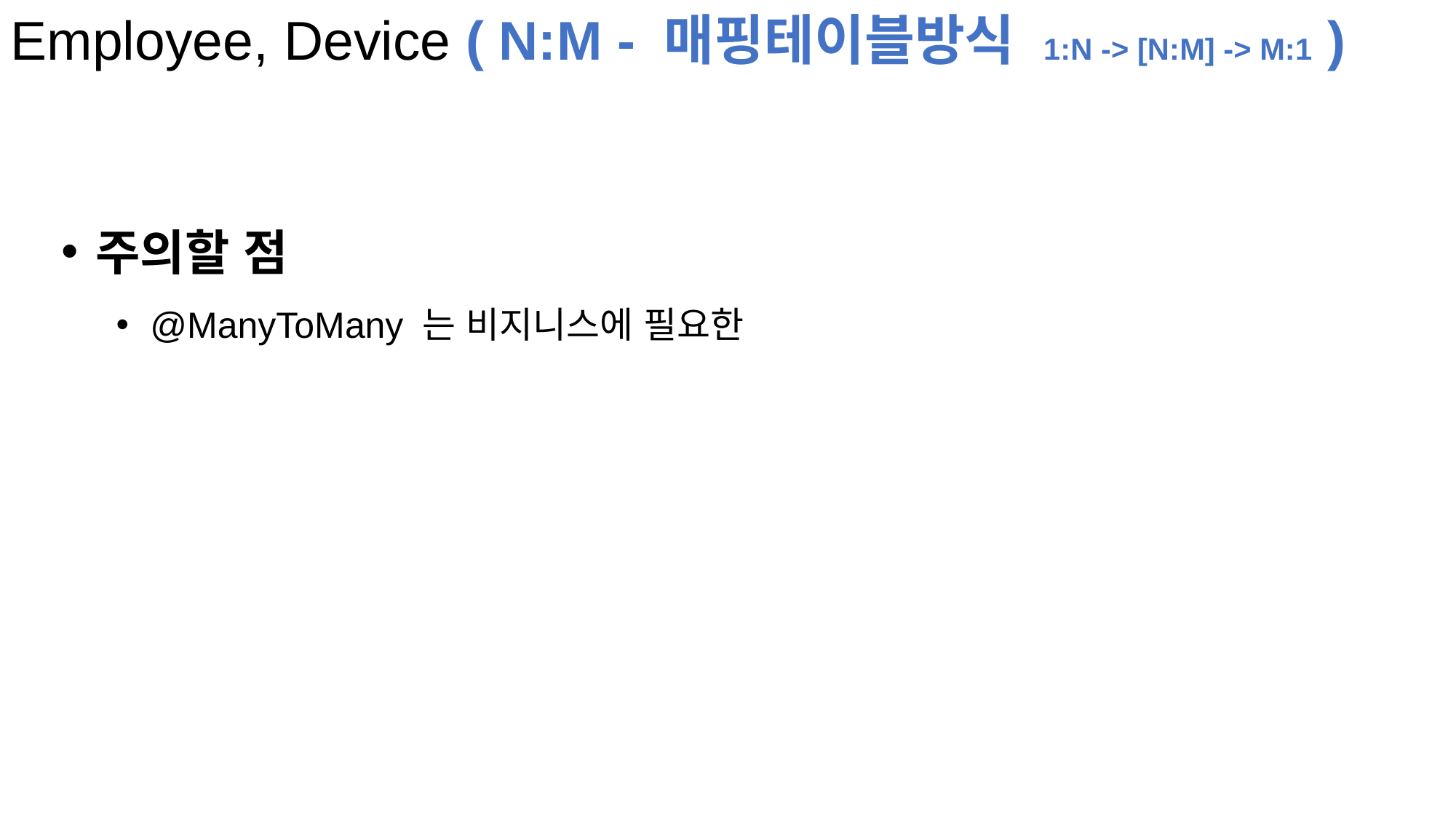

Employee, Device ( N:M - 매핑테이블방식 1:N -> [N:M] -> M:1 )
주의할 점
@ManyToMany 는 비지니스에 필요한